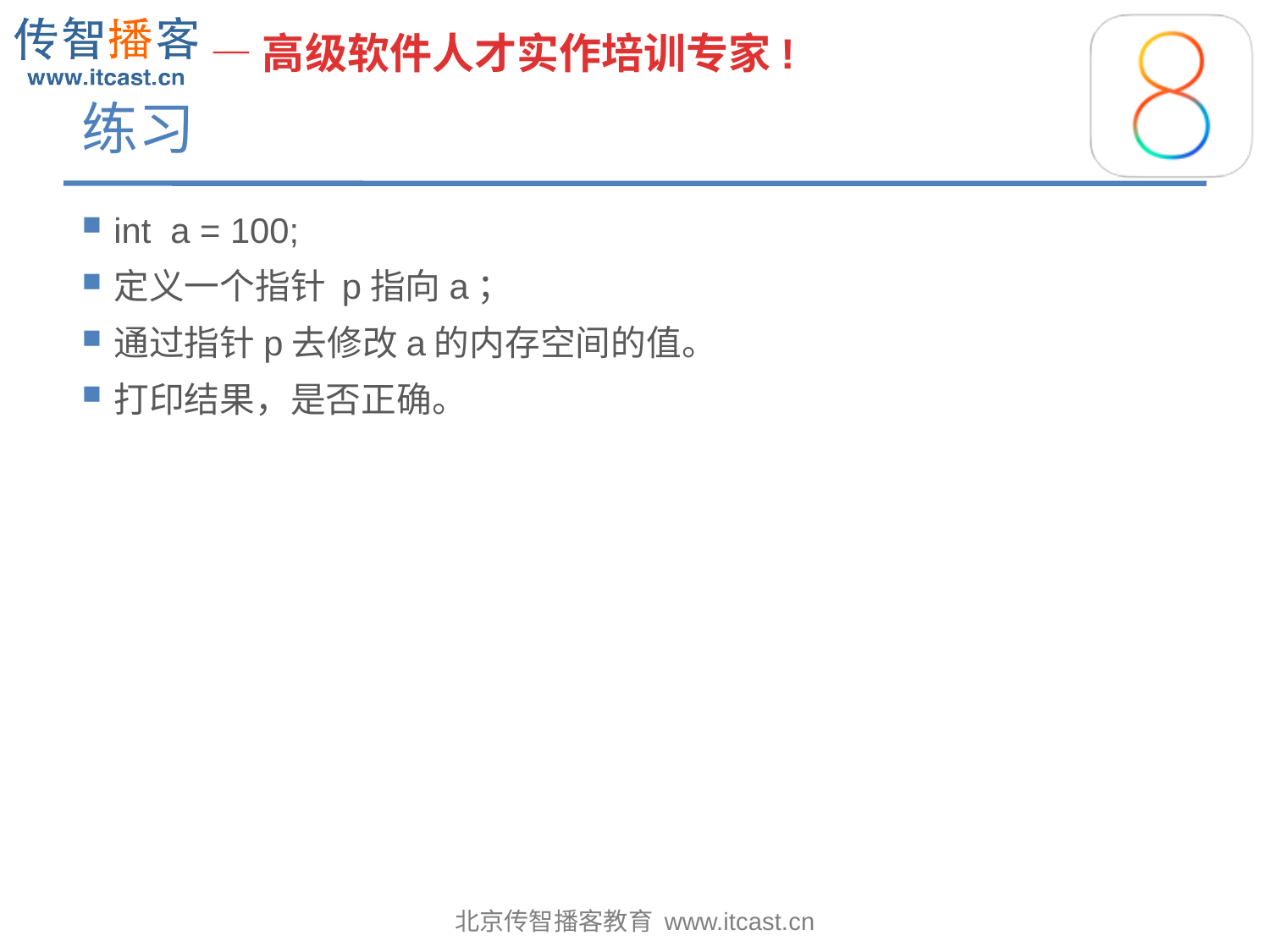

# 练习
int  a = 100;
定义一个指针 p指向a；
通过指针p去修改a的内存空间的值。
打印结果，是否正确。